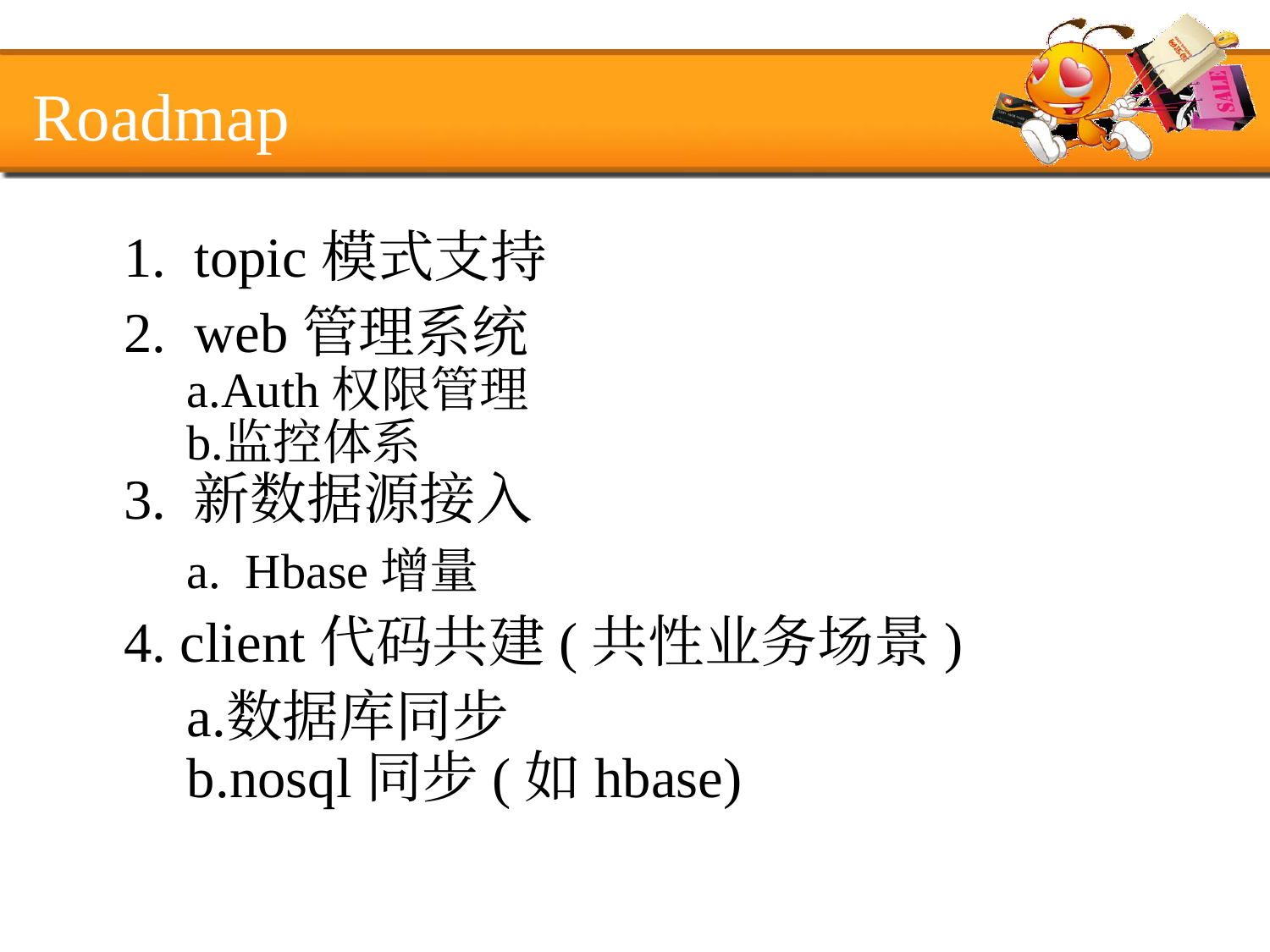

Roadmap
1.  topic模式支持
  web管理系统
Auth权限管理
监控体系
 新数据源接入
a.  Hbase增量
4. client代码共建(共性业务场景)
数据库同步
nosql同步(如hbase)